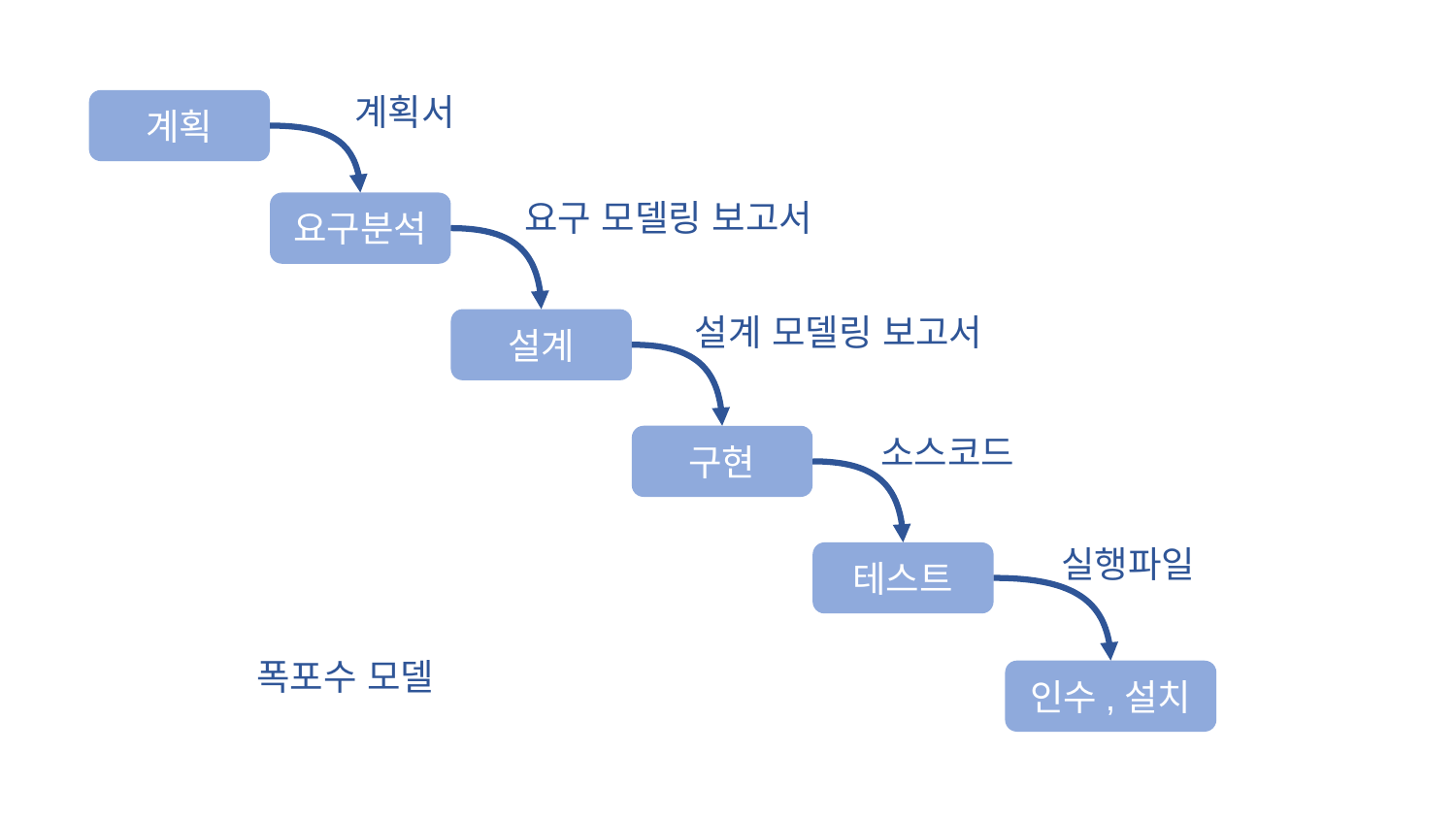

계획서
계획
요구 모델링 보고서
요구분석
설계 모델링 보고서
설계
소스코드
구현
실행파일
테스트
폭포수 모델
인수,설치